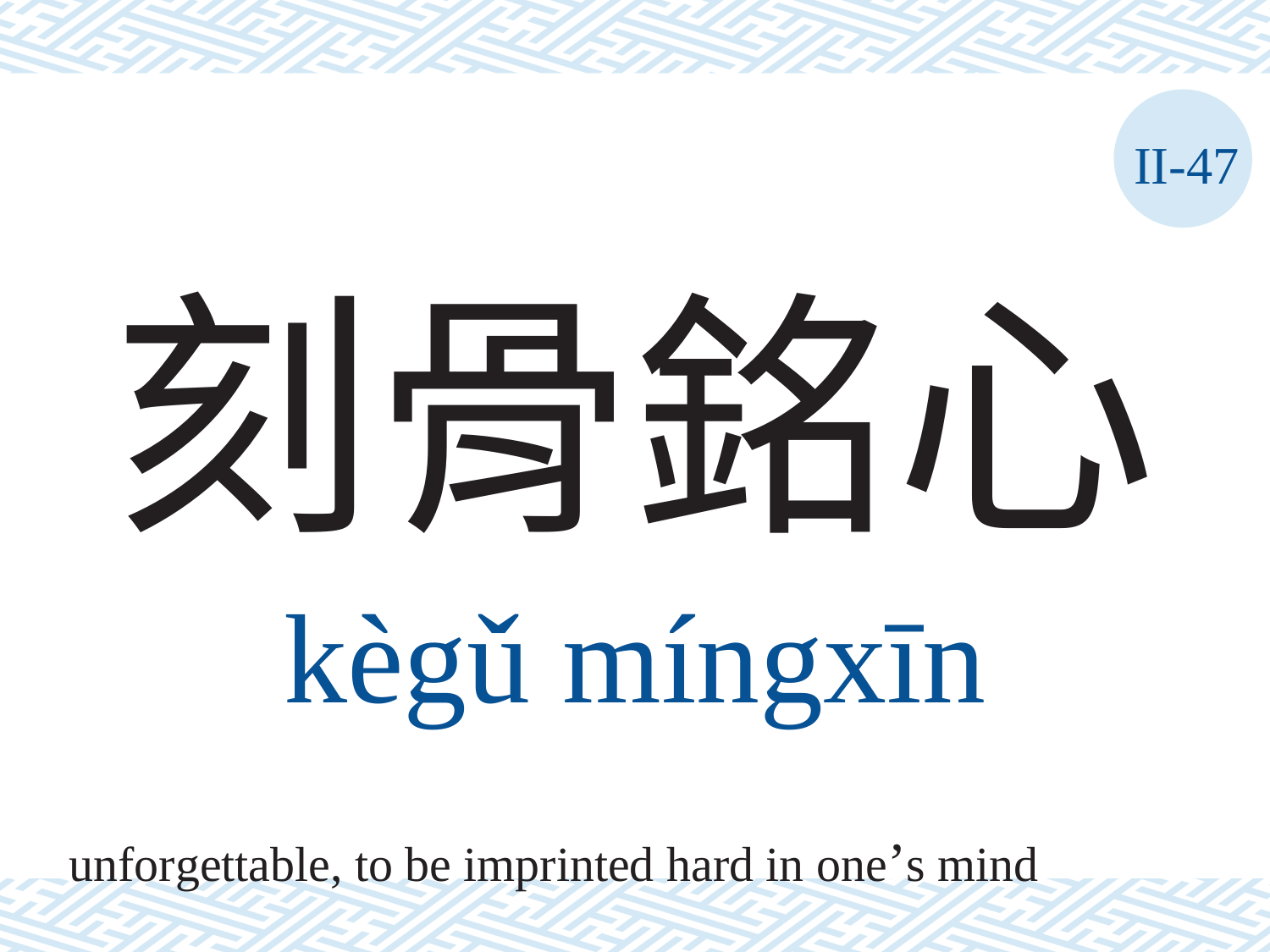

II-47
# 刻骨銘心
kègǔ	míngxīn
unforgettable, to be imprinted hard in one’s mind